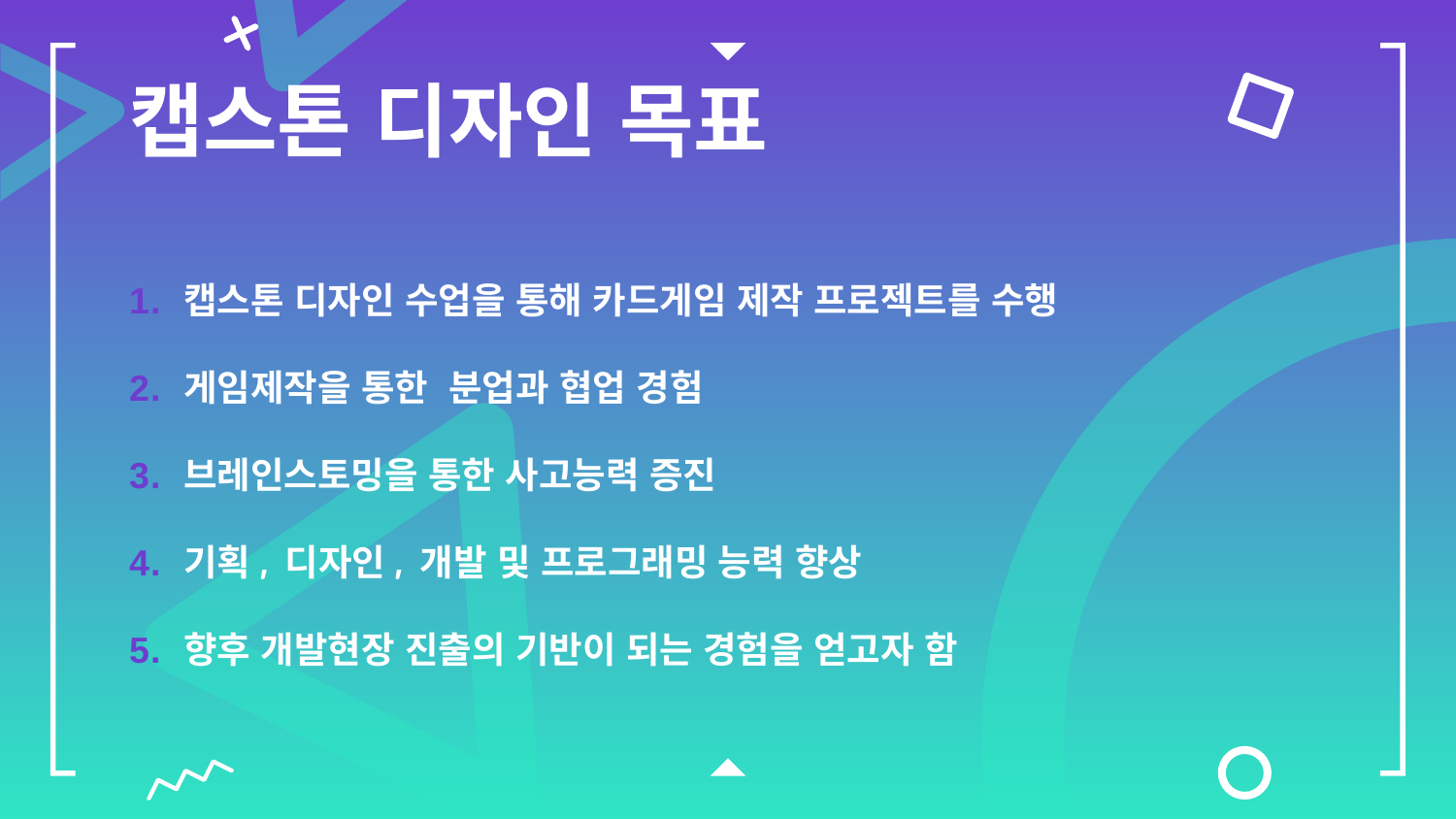

# 캡스톤 디자인 목표
캡스톤 디자인 수업을 통해 카드게임 제작 프로젝트를 수행

게임제작을 통한  분업과 협업 경험

브레인스토밍을 통한 사고능력 증진

기획, 디자인, 개발 및 프로그래밍 능력 향상

향후 개발현장 진출의 기반이 되는 경험을 얻고자 함